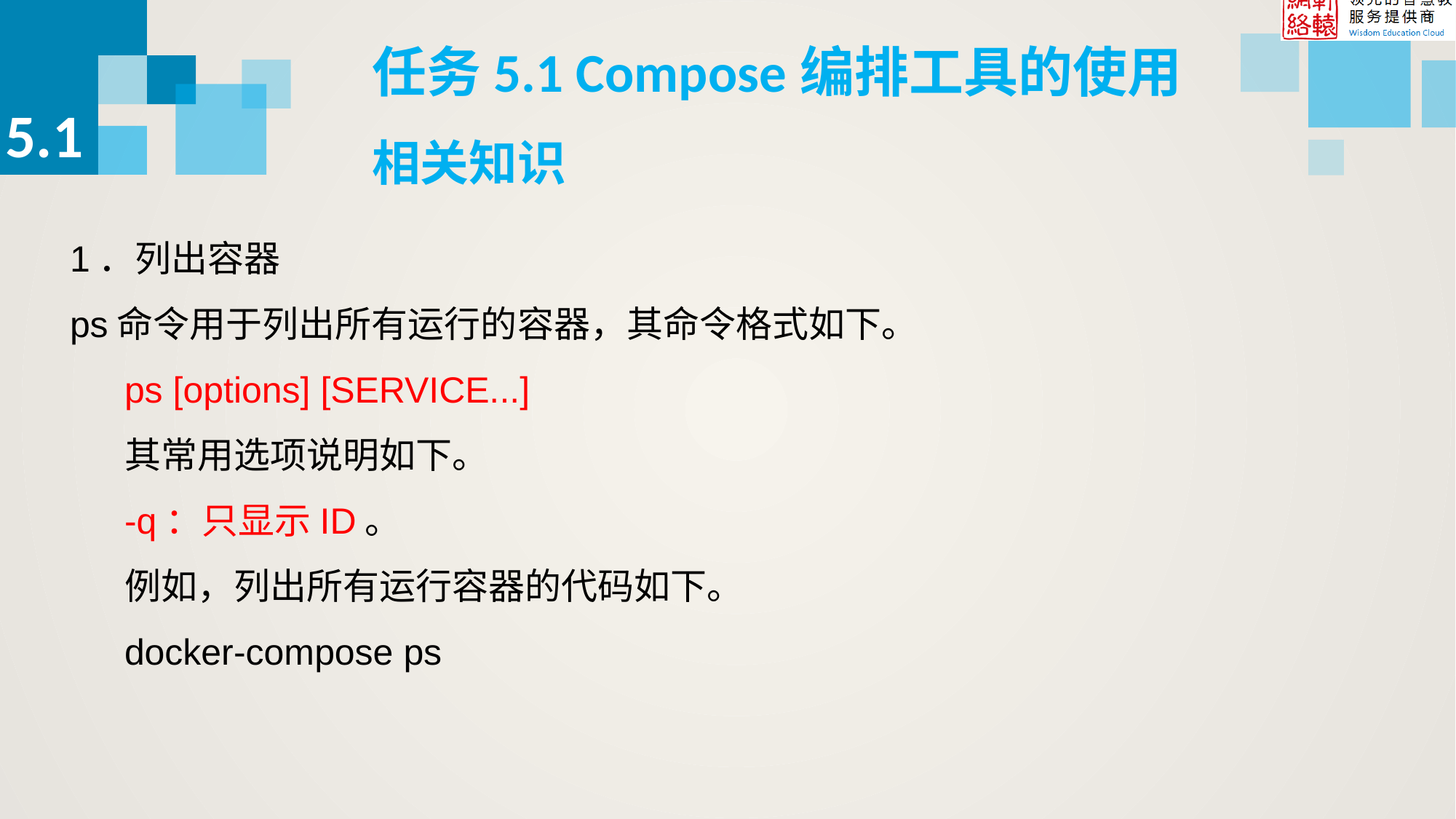

任务5.1 Compose编排工具的使用
5.1
相关知识
1．列出容器
ps命令用于列出所有运行的容器，其命令格式如下。
ps [options] [SERVICE...]
其常用选项说明如下。
-q：只显示ID。
例如，列出所有运行容器的代码如下。
docker-compose ps